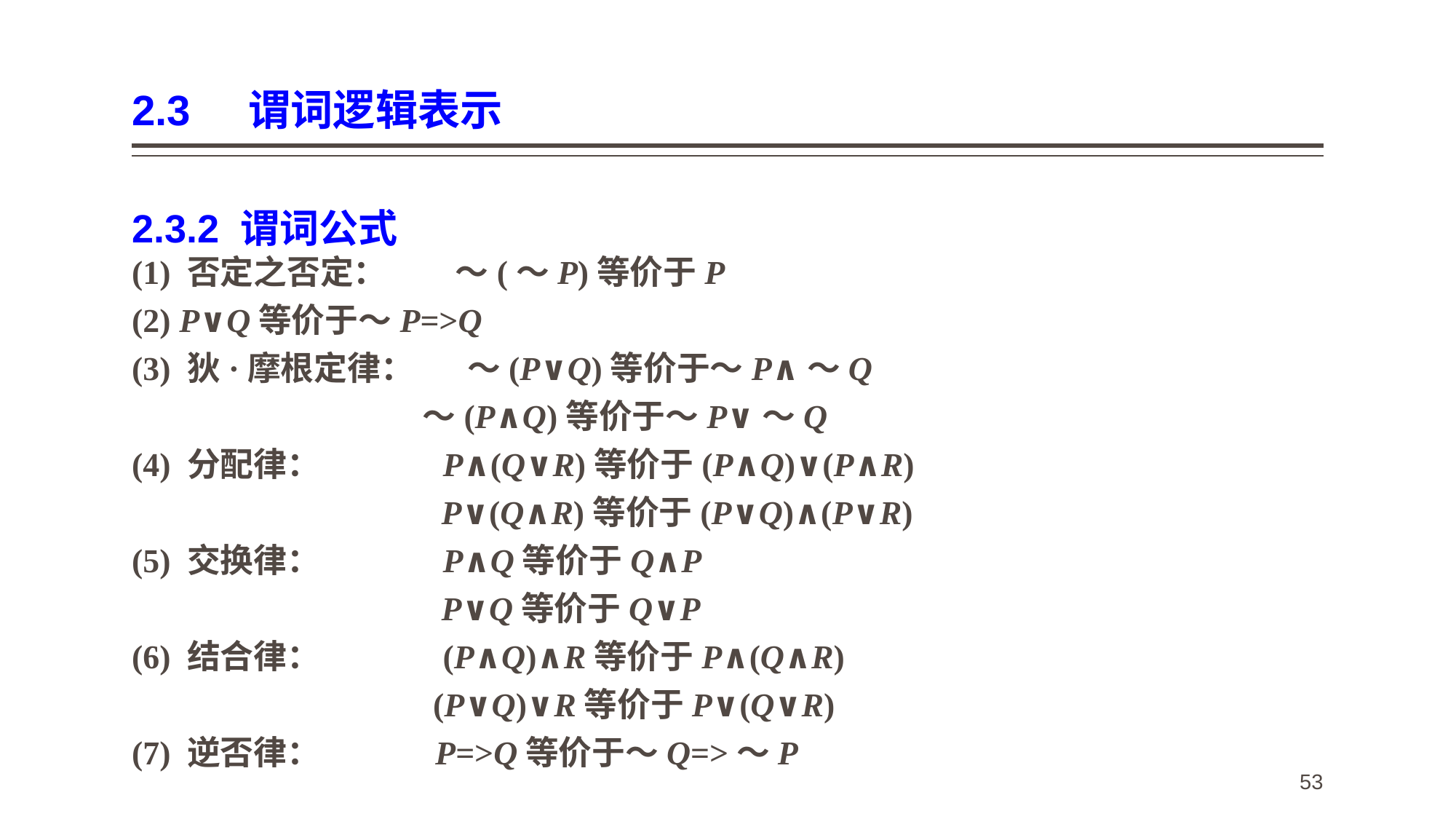

# 2.3    谓词逻辑表示
2.3.2 谓词公式
(1) 否定之否定：         ～(～P)等价于P
(2) P∨Q等价于～P=>Q
(3) 狄·摩根定律：       ～(P∨Q)等价于～P∧～Q
                                     ～(P∧Q)等价于～P∨～Q
(4) 分配律：               P∧(Q∨R)等价于(P∧Q)∨(P∧R)
                                     P∨(Q∧R)等价于(P∨Q)∧(P∨R)
(5) 交换律：               P∧Q等价于Q∧P
                                     P∨Q等价于Q∨P
(6) 结合律：               (P∧Q)∧R等价于P∧(Q∧R)
                                    (P∨Q)∨R等价于P∨(Q∨R)
(7) 逆否律：              P=>Q等价于～Q=>～P
53